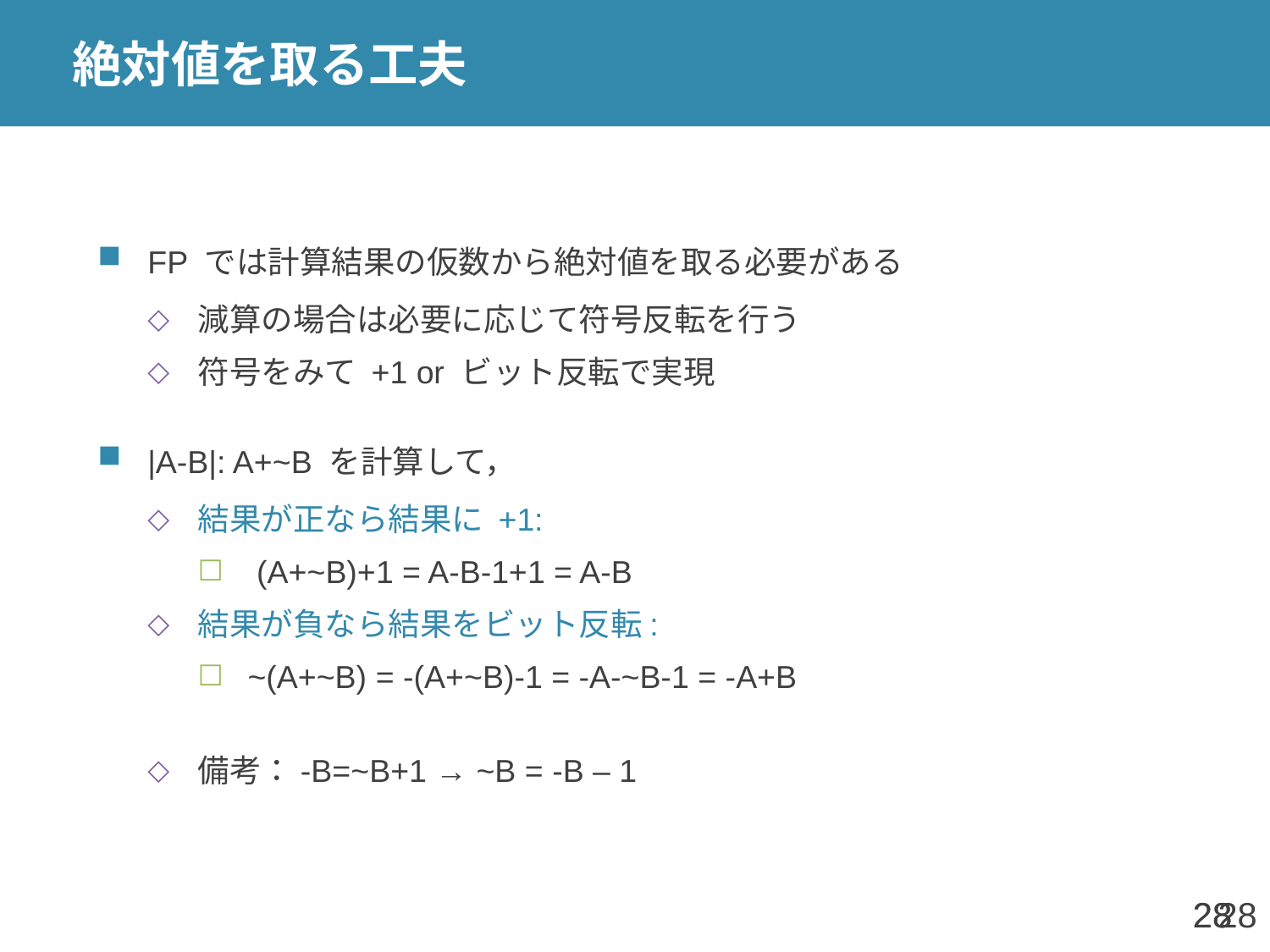

# 絶対値を取る工夫
FP では計算結果の仮数から絶対値を取る必要がある
減算の場合は必要に応じて符号反転を行う
符号をみて +1 or ビット反転で実現
|A-B|: A+~B を計算して，
結果が正なら結果に +1:
 (A+~B)+1 = A-B-1+1 = A-B
結果が負なら結果をビット反転:
~(A+~B) = -(A+~B)-1 = -A-~B-1 = -A+B
備考：-B=~B+1 → ~B = -B – 1
28